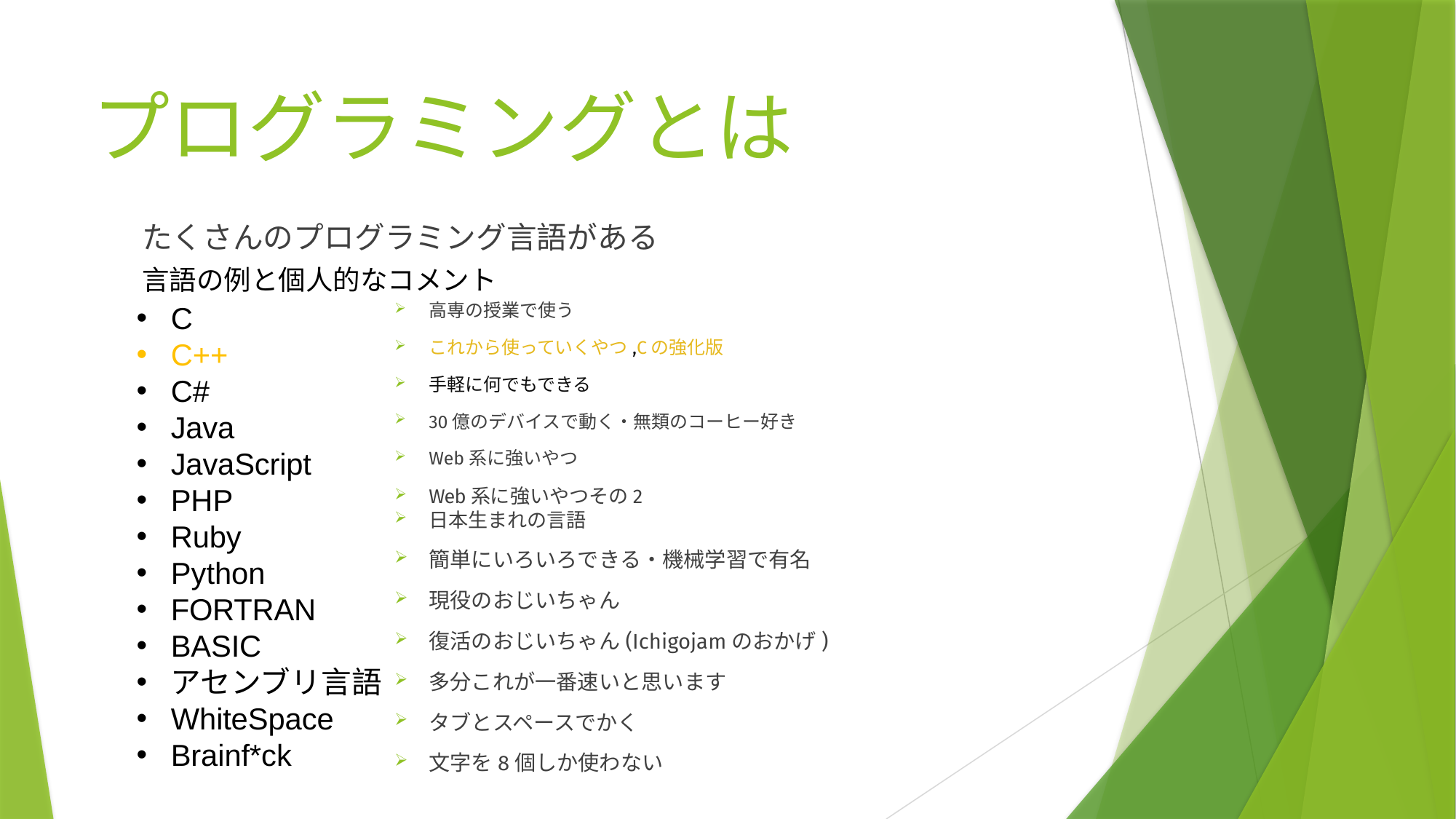

# プログラミングとは
たくさんのプログラミング言語がある
言語の例と個人的なコメント
高専の授業で使う
これから使っていくやつ,Cの強化版
手軽に何でもできる
30億のデバイスで動く・無類のコーヒー好き
Web系に強いやつ
Web系に強いやつその2
日本生まれの言語
簡単にいろいろできる・機械学習で有名
現役のおじいちゃん
復活のおじいちゃん(Ichigojamのおかげ)
多分これが一番速いと思います
タブとスペースでかく
文字を8個しか使わない
C
C++
C#
Java
JavaScript
PHP
Ruby
Python
FORTRAN
BASIC
アセンブリ言語
WhiteSpace
Brainf*ck